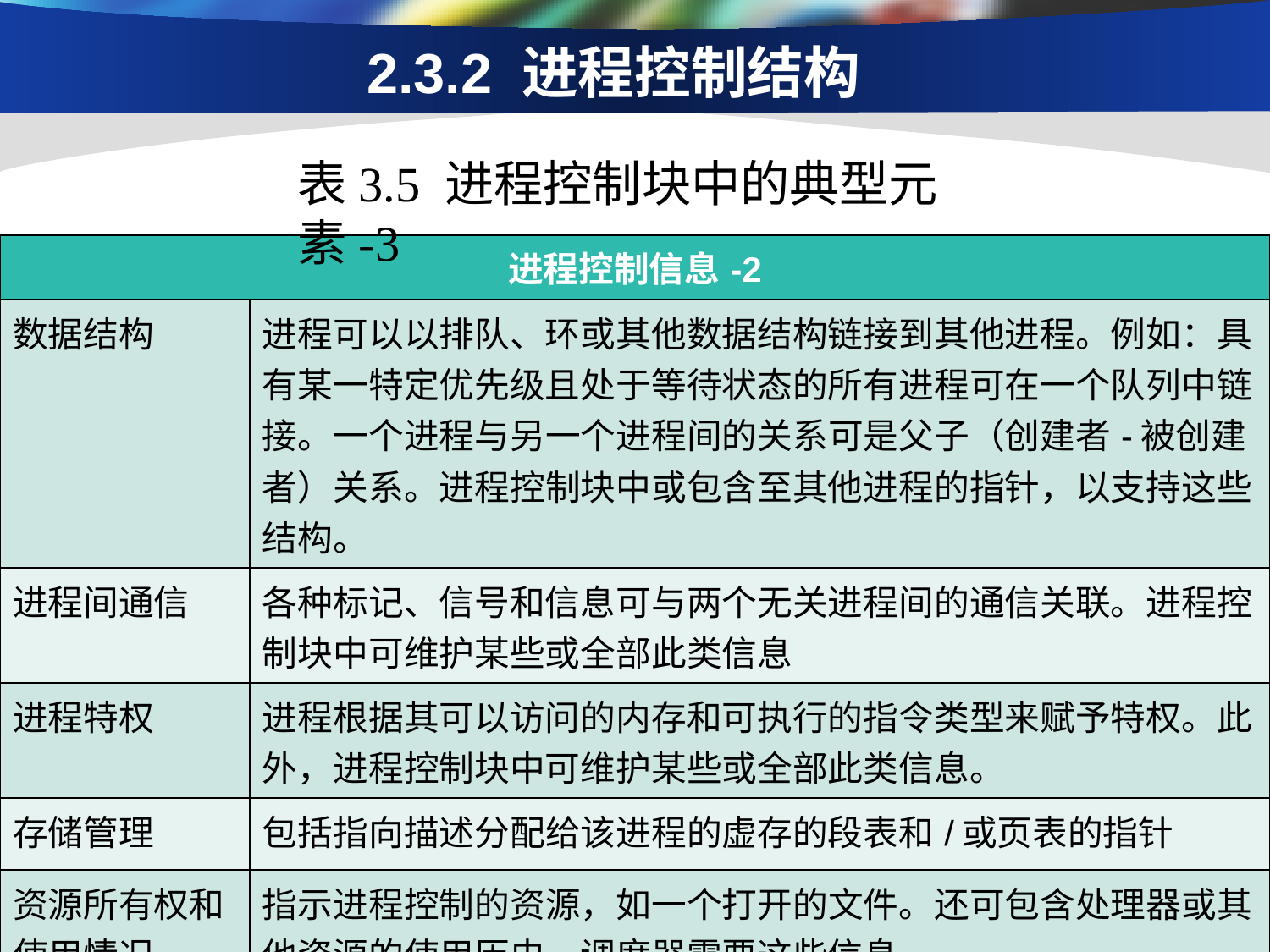

# 2.3.2 进程控制结构
表3.5 进程控制块中的典型元素-3
| 进程控制信息-2 |  |
| --- | --- |
| 数据结构 | 进程可以以排队、环或其他数据结构链接到其他进程。例如：具有某一特定优先级且处于等待状态的所有进程可在一个队列中链接。一个进程与另一个进程间的关系可是父子（创建者-被创建者）关系。进程控制块中或包含至其他进程的指针，以支持这些结构。 |
| 进程间通信 | 各种标记、信号和信息可与两个无关进程间的通信关联。进程控制块中可维护某些或全部此类信息 |
| 进程特权 | 进程根据其可以访问的内存和可执行的指令类型来赋予特权。此外，进程控制块中可维护某些或全部此类信息。 |
| 存储管理 | 包括指向描述分配给该进程的虚存的段表和/或页表的指针 |
| 资源所有权和使用情况 | 指示进程控制的资源，如一个打开的文件。还可包含处理器或其他资源的使用历史，调度器需要这些信息 |